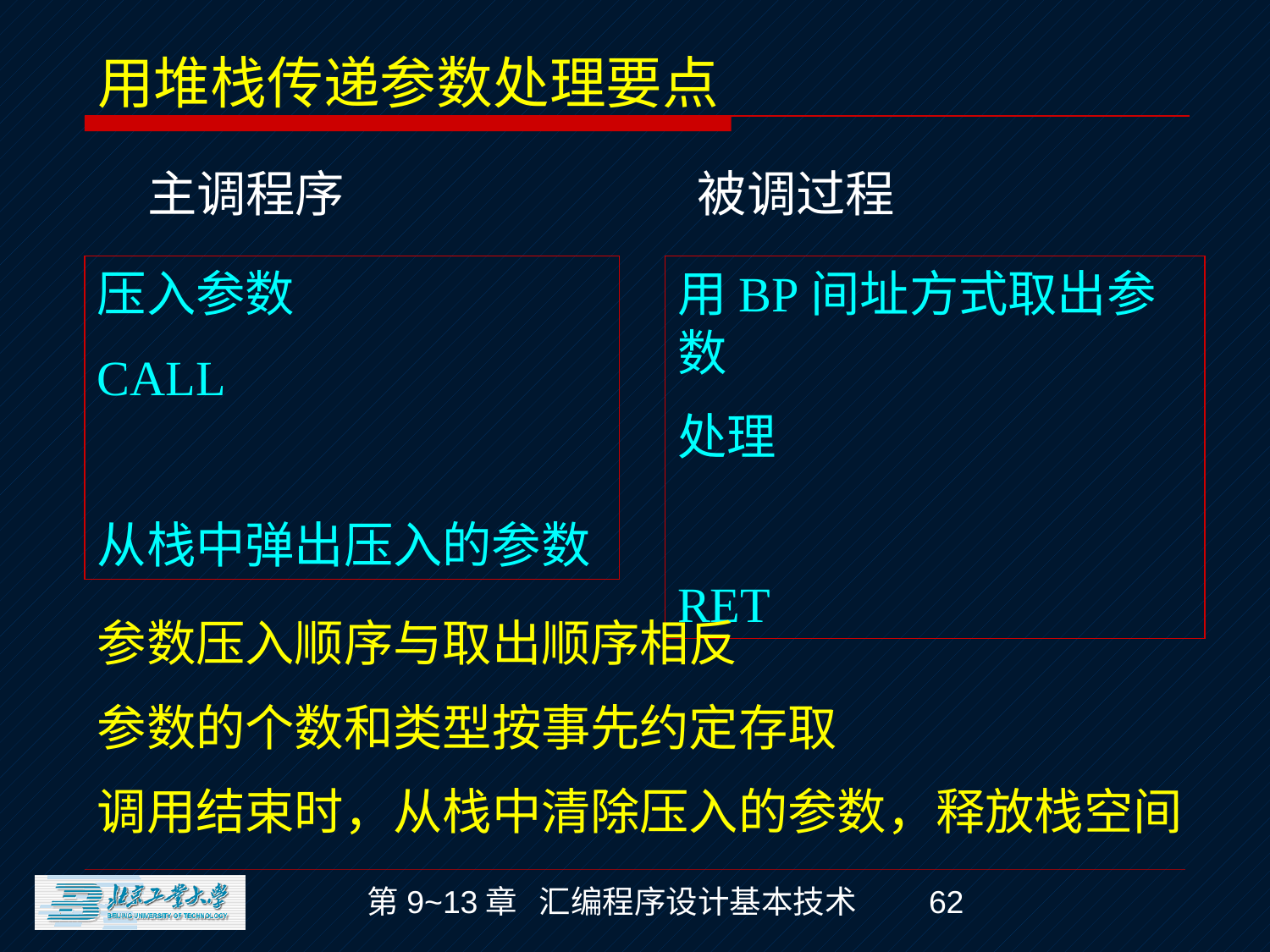

# 用堆栈传递参数处理要点
主调程序
被调过程
压入参数
CALL

从栈中弹出压入的参数
用BP间址方式取出参数
处理

RET
参数压入顺序与取出顺序相反
参数的个数和类型按事先约定存取
调用结束时，从栈中清除压入的参数，释放栈空间